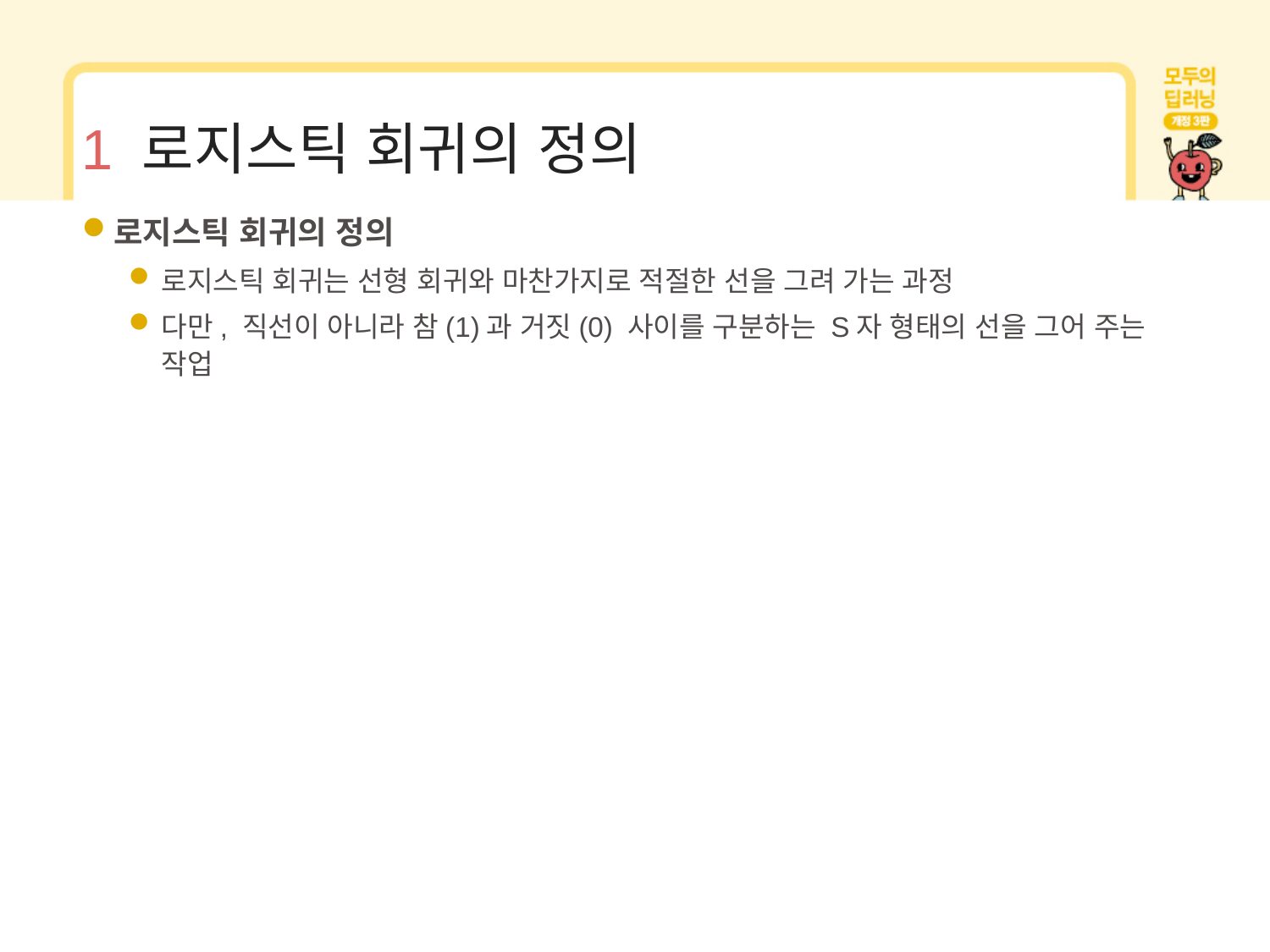

# 1 로지스틱 회귀의 정의
로지스틱 회귀의 정의
로지스틱 회귀는 선형 회귀와 마찬가지로 적절한 선을 그려 가는 과정
다만, 직선이 아니라 참(1)과 거짓(0) 사이를 구분하는 S자 형태의 선을 그어 주는 작업